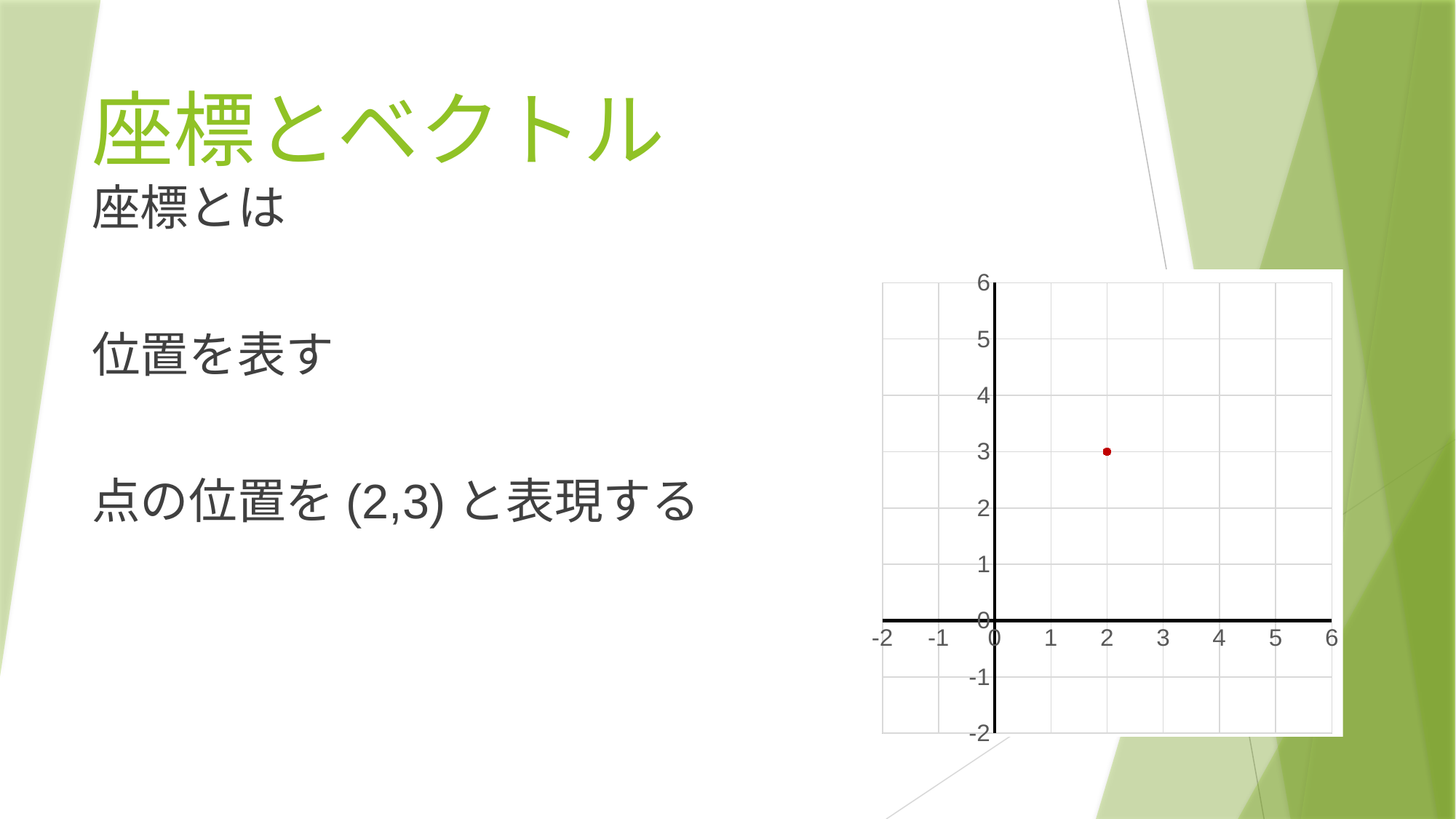

# 座標とベクトル
座標とは

位置を表す

点の位置を(2,3)と表現する

### Chart

| Category | Yの値 |
|---|---|